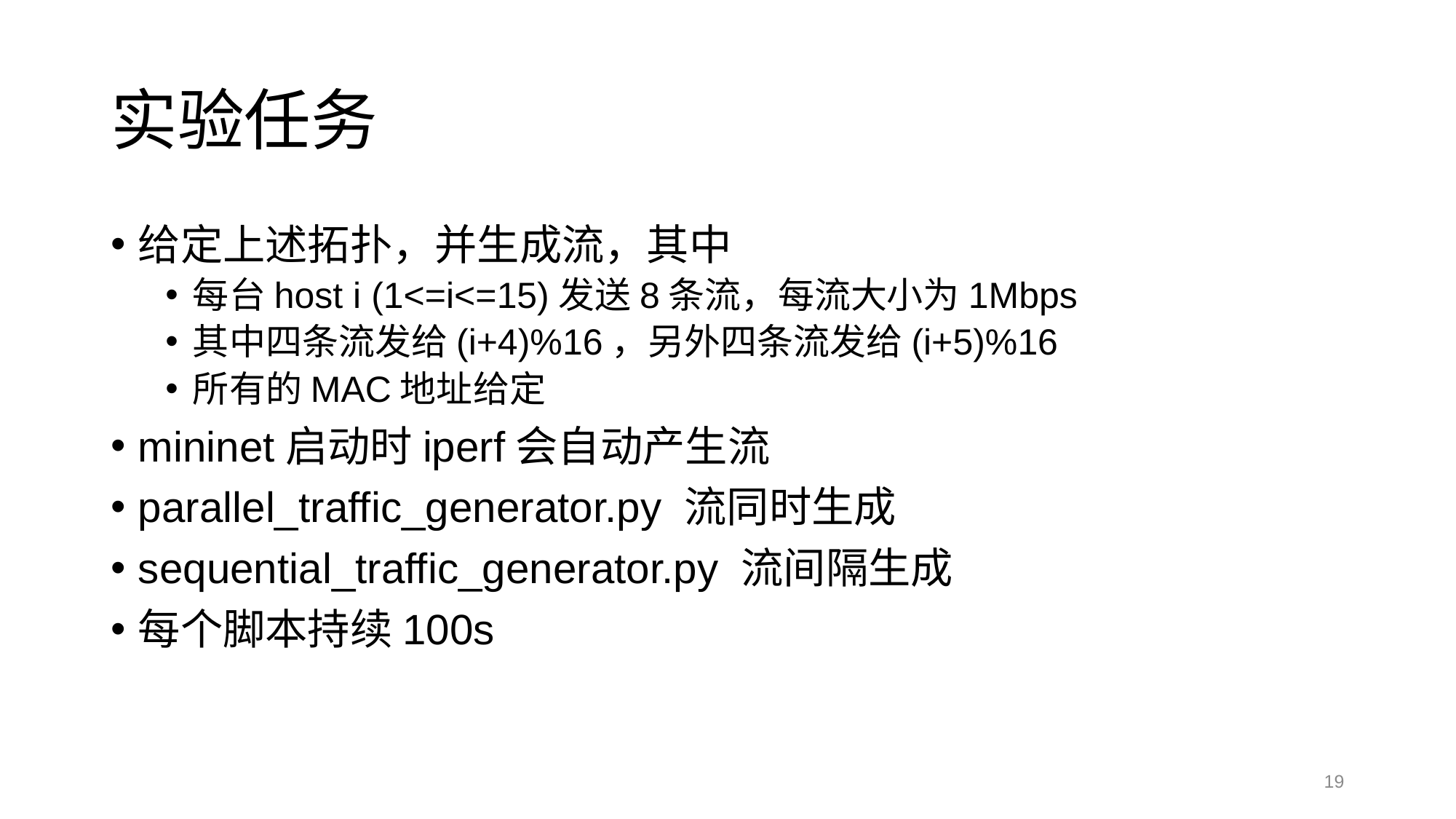

# 实验任务
给定上述拓扑，并生成流，其中
每台host i (1<=i<=15)发送8条流，每流大小为1Mbps
其中四条流发给(i+4)%16，另外四条流发给(i+5)%16
所有的MAC地址给定
mininet启动时iperf会自动产生流
parallel_traffic_generator.py 流同时生成
sequential_traffic_generator.py 流间隔生成
每个脚本持续100s

19